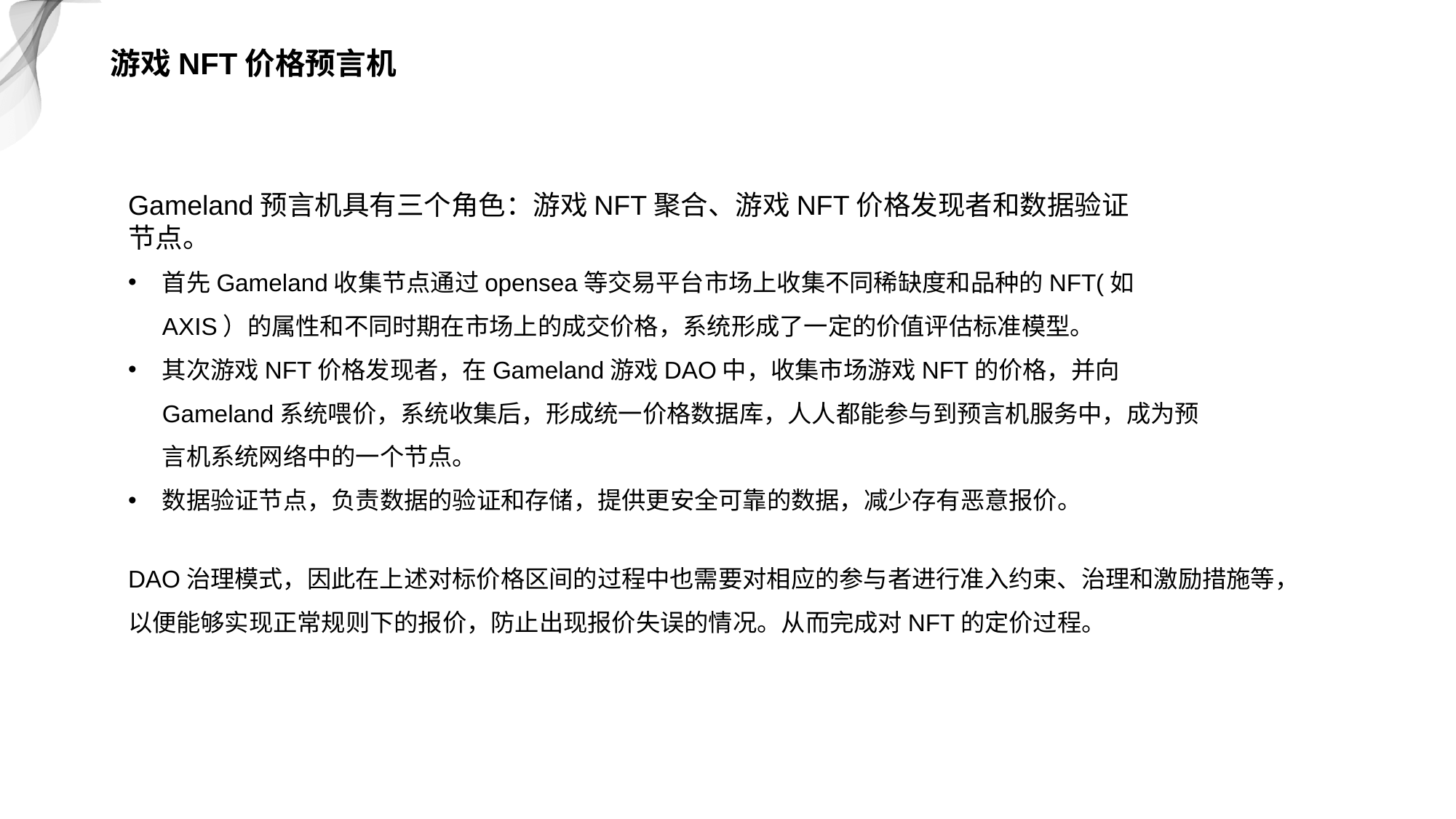

游戏NFT价格预言机
Gameland预言机具有三个角色：游戏NFT聚合、游戏NFT价格发现者和数据验证节点。
首先Gameland收集节点通过opensea等交易平台市场上收集不同稀缺度和品种的NFT(如AXIS）的属性和不同时期在市场上的成交价格，系统形成了一定的价值评估标准模型。
其次游戏NFT价格发现者，在Gameland游戏DAO中，收集市场游戏NFT的价格，并向Gameland系统喂价，系统收集后，形成统一价格数据库，人人都能参与到预言机服务中，成为预言机系统网络中的一个节点。
数据验证节点，负责数据的验证和存储，提供更安全可靠的数据，减少存有恶意报价。
DAO治理模式，因此在上述对标价格区间的过程中也需要对相应的参与者进行准入约束、治理和激励措施等，以便能够实现正常规则下的报价，防止出现报价失误的情况。从而完成对NFT的定价过程。